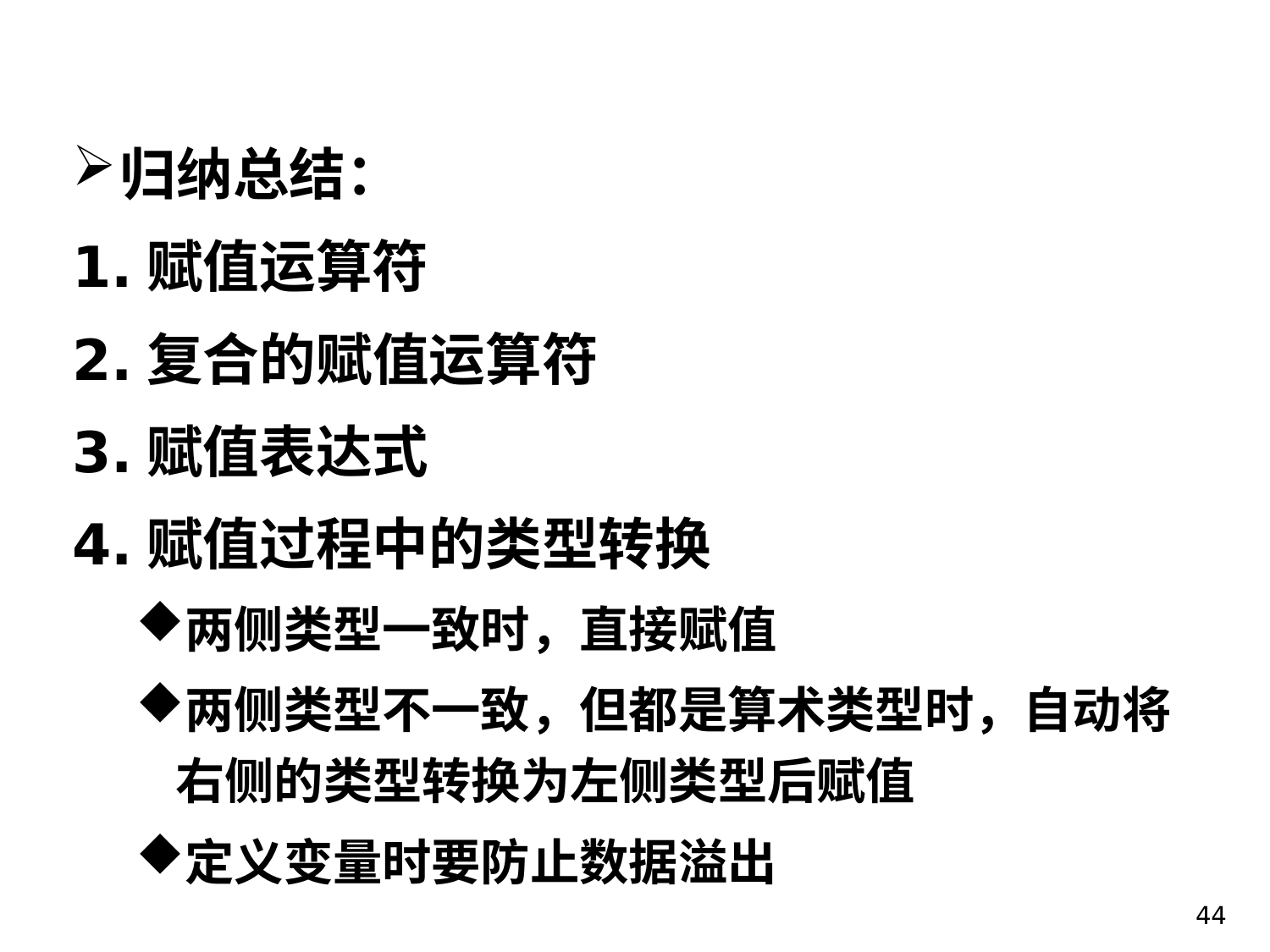

归纳总结：
1.赋值运算符
2.复合的赋值运算符
3.赋值表达式
4.赋值过程中的类型转换
两侧类型一致时，直接赋值
两侧类型不一致，但都是算术类型时，自动将右侧的类型转换为左侧类型后赋值
定义变量时要防止数据溢出
44